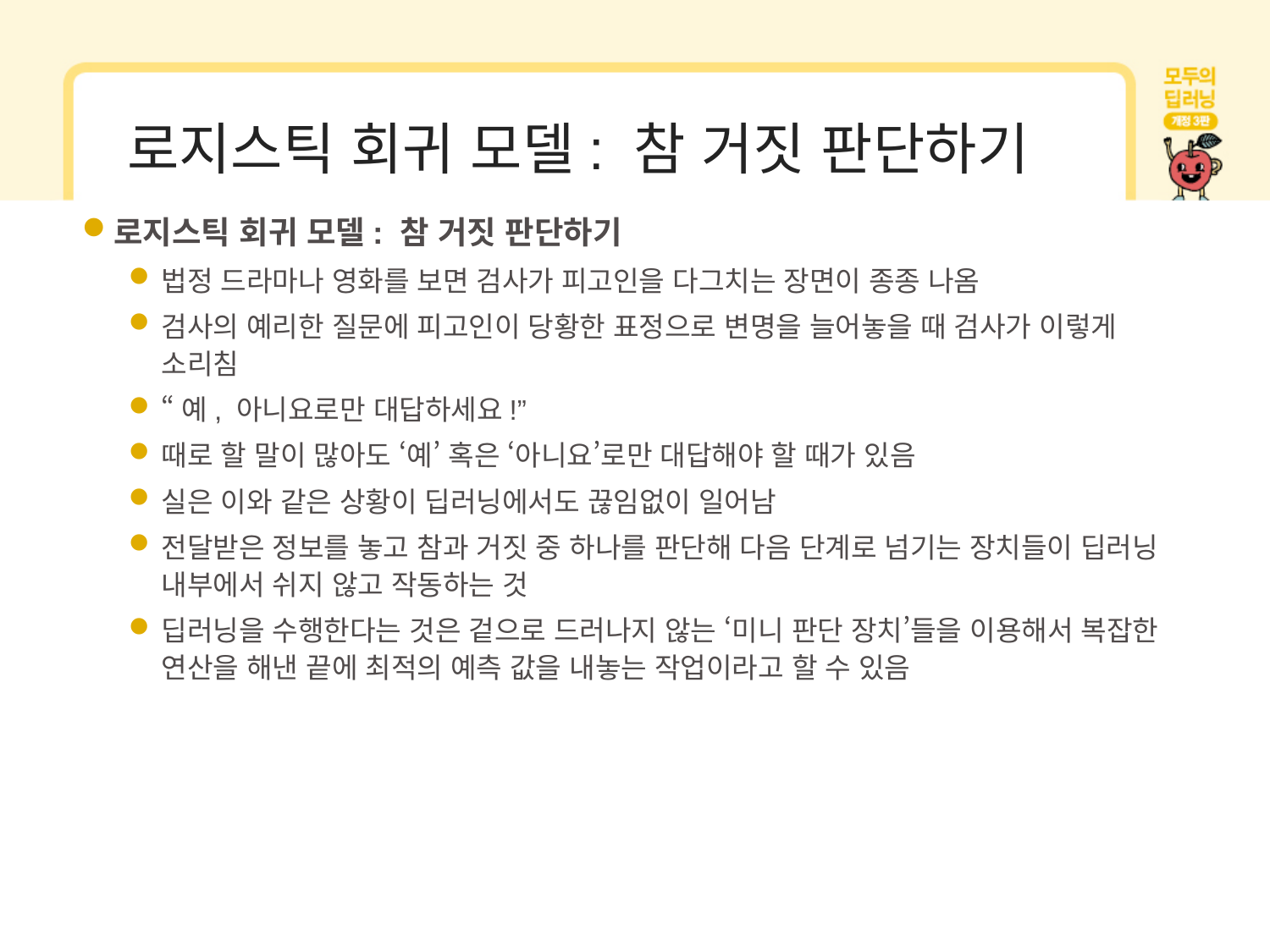

# 로지스틱 회귀 모델: 참 거짓 판단하기
로지스틱 회귀 모델: 참 거짓 판단하기
법정 드라마나 영화를 보면 검사가 피고인을 다그치는 장면이 종종 나옴
검사의 예리한 질문에 피고인이 당황한 표정으로 변명을 늘어놓을 때 검사가 이렇게 소리침
“예, 아니요로만 대답하세요!”
때로 할 말이 많아도 ‘예’ 혹은 ‘아니요’로만 대답해야 할 때가 있음
실은 이와 같은 상황이 딥러닝에서도 끊임없이 일어남
전달받은 정보를 놓고 참과 거짓 중 하나를 판단해 다음 단계로 넘기는 장치들이 딥러닝 내부에서 쉬지 않고 작동하는 것
딥러닝을 수행한다는 것은 겉으로 드러나지 않는 ‘미니 판단 장치’들을 이용해서 복잡한 연산을 해낸 끝에 최적의 예측 값을 내놓는 작업이라고 할 수 있음